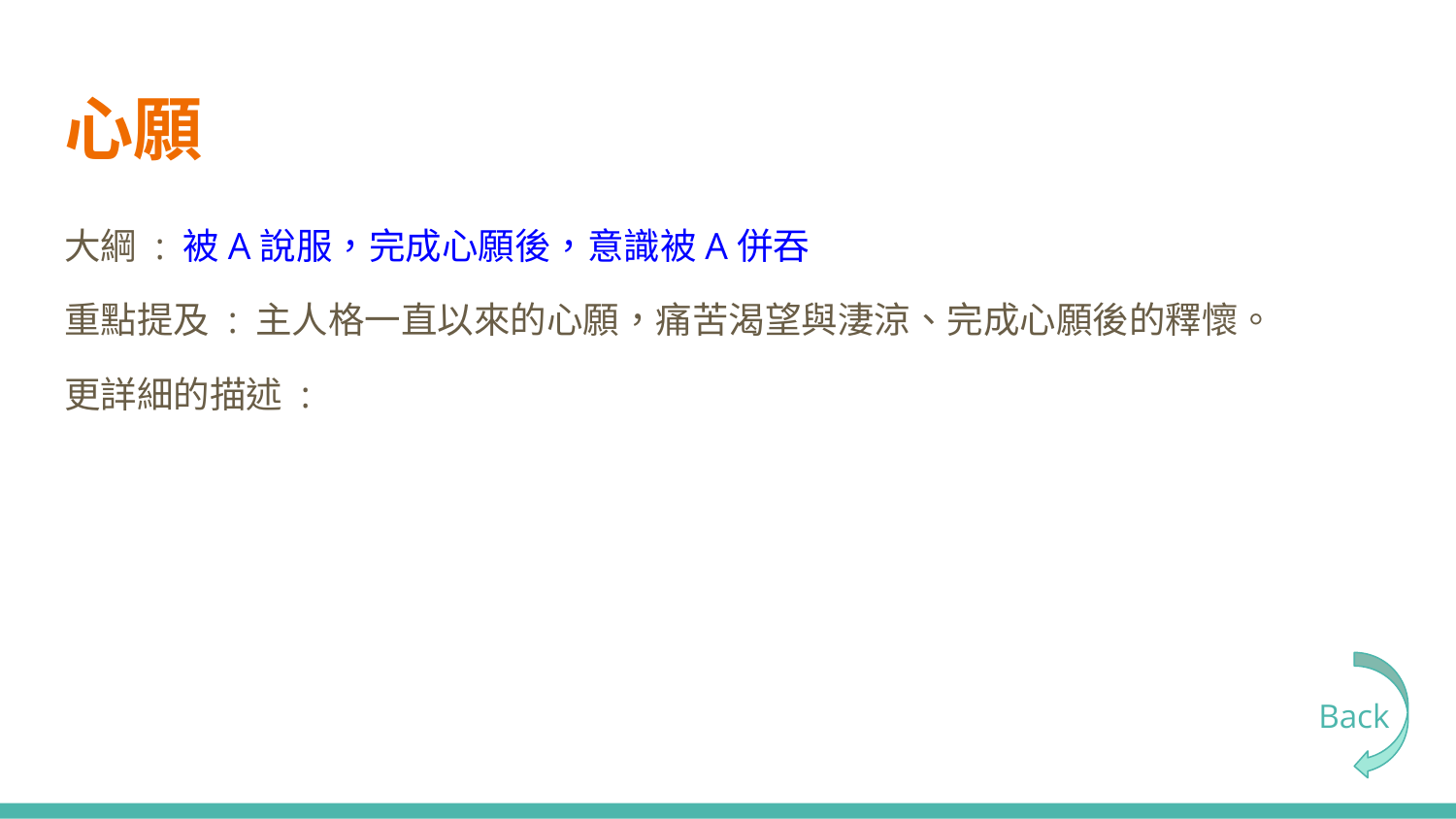

# 心願
大綱 : 被A說服，完成心願後，意識被A併吞
重點提及 : 主人格一直以來的心願，痛苦渴望與淒涼、完成心願後的釋懷。
更詳細的描述 :

Back